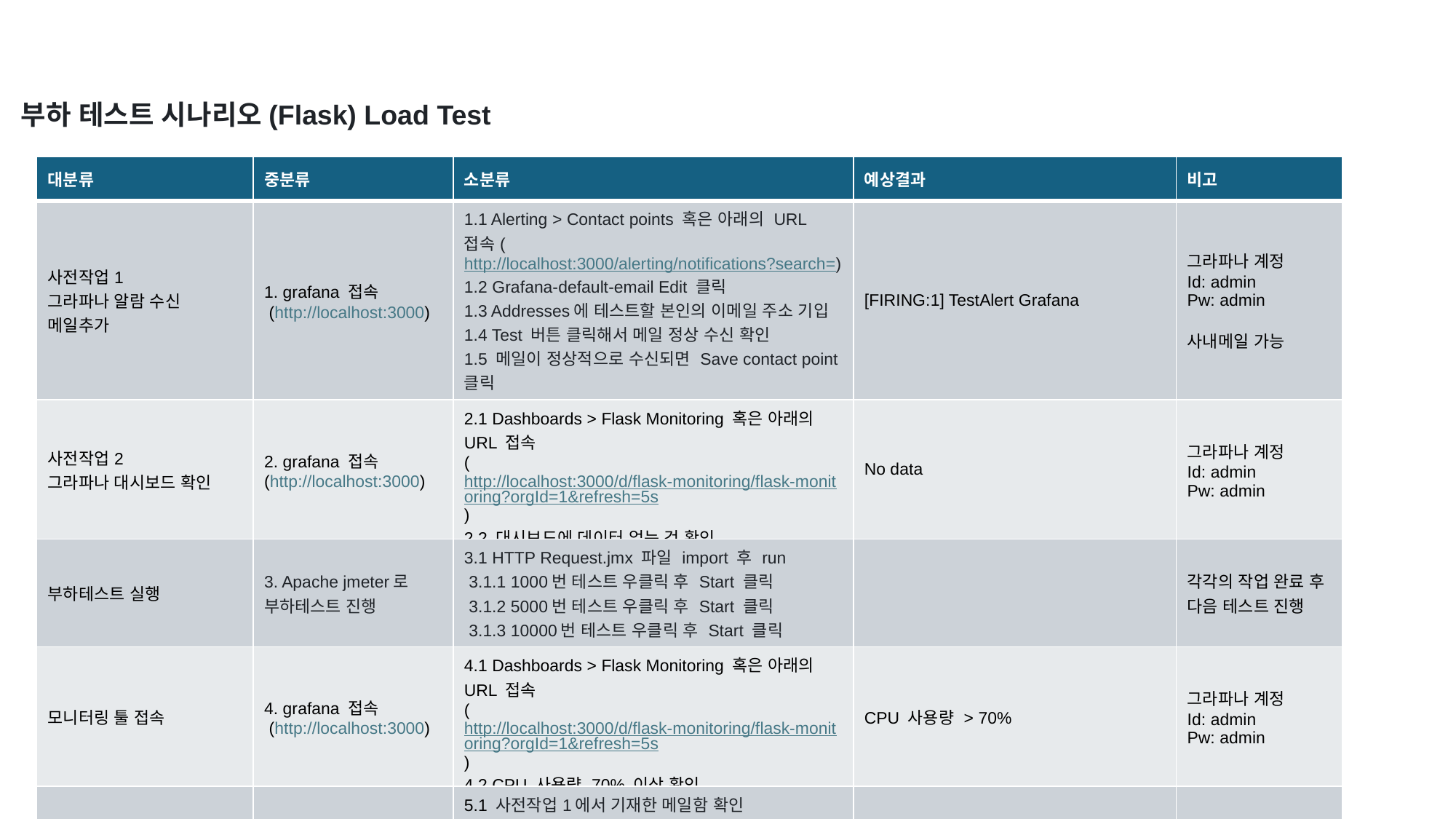

부하 테스트 시나리오(Flask) Load Test
| 대분류 | 중분류 | 소분류 | 예상결과 | 비고 |
| --- | --- | --- | --- | --- |
| 사전작업1 그라파나 알람 수신 메일추가 | 1. grafana 접속  (http://localhost:3000) | 1.1 Alerting > Contact points 혹은 아래의 URL 접속(http://localhost:3000/alerting/notifications?search=) 1.2 Grafana-default-email Edit 클릭 1.3 Addresses에 테스트할 본인의 이메일 주소 기입 1.4 Test 버튼 클릭해서 메일 정상 수신 확인 1.5 메일이 정상적으로 수신되면 Save contact point 클릭 | [FIRING:1] TestAlert Grafana | 그라파나 계정 Id: admin Pw: admin 사내메일 가능 |
| 사전작업2 그라파나 대시보드 확인 | 2. grafana 접속  (http://localhost:3000) | 2.1 Dashboards > Flask Monitoring 혹은 아래의 URL 접속 (http://localhost:3000/d/flask-monitoring/flask-monitoring?orgId=1&refresh=5s) 2.2 대시보드에 데이터 없는 것 확인 | No data | 그라파나 계정 Id: admin Pw: admin |
| 부하테스트 실행 | 3. Apache jmeter로 부하테스트 진행 | 3.1 HTTP Request.jmx 파일 import 후 run 3.1.1 1000번 테스트 우클릭 후 Start 클릭 3.1.2 5000번 테스트 우클릭 후 Start 클릭 3.1.3 10000번 테스트 우클릭 후 Start 클릭 |  | 각각의 작업 완료 후 다음 테스트 진행 |
| 모니터링 툴 접속 | 4. grafana 접속  (http://localhost:3000) | 4.1 Dashboards > Flask Monitoring 혹은 아래의 URL 접속 (http://localhost:3000/d/flask-monitoring/flask-monitoring?orgId=1&refresh=5s) 4.2 CPU 사용량 70% 이상 확인 | CPU 사용량 > 70% | 그라파나 계정 Id: admin Pw: admin |
| 메일 수신 확인 | 5. 메일함 확인 | 5.1 사전작업1에서 기재한 메일함 확인 5.2. [FIRING]으로 수신된 메일 확인 5.3. [Resorved]으로 수신된 메일 확인 | 메일 정상 수신 |  |